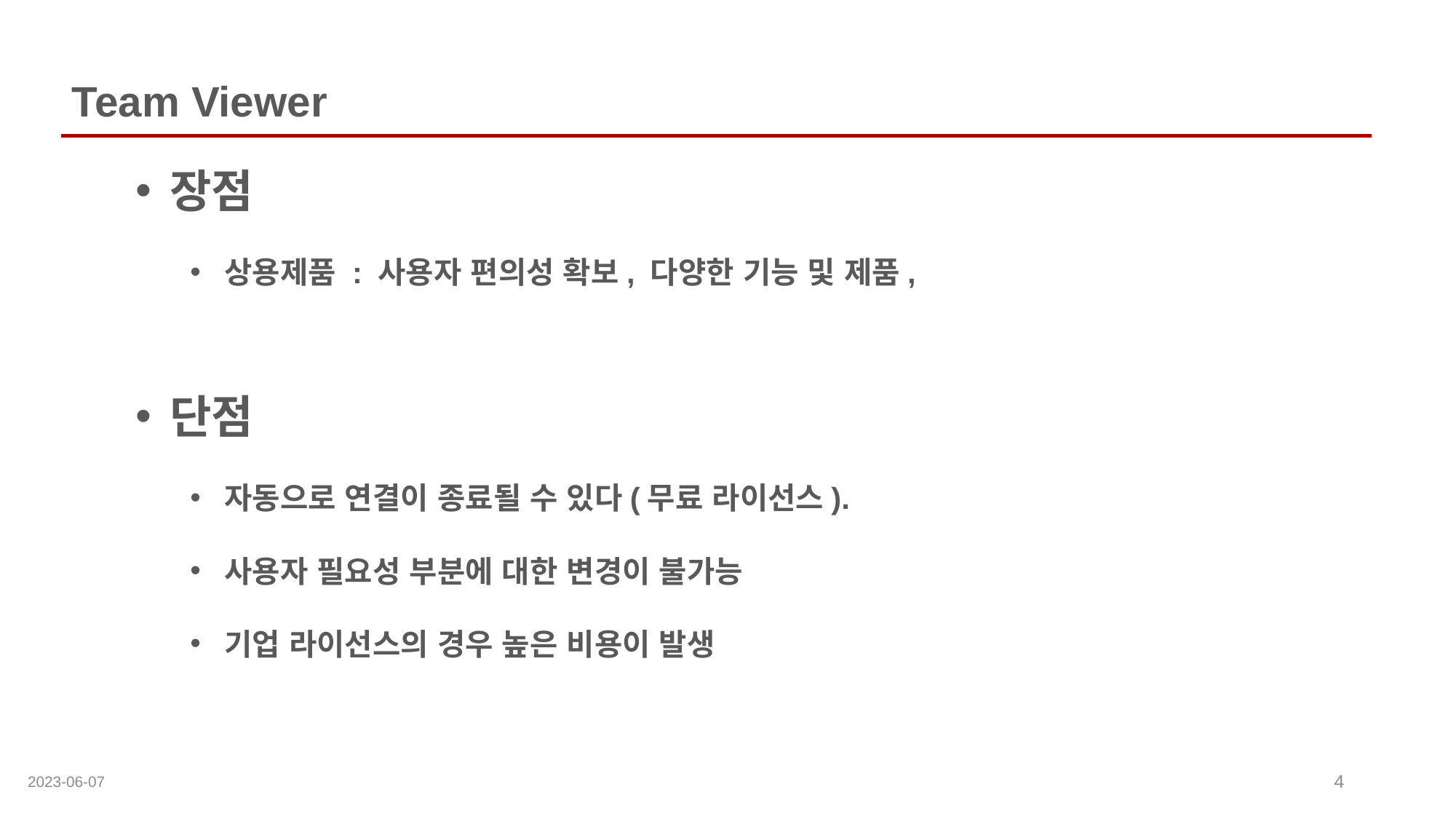

Team Viewer
장점
상용제품 : 사용자 편의성 확보, 다양한 기능 및 제품,

단점
자동으로 연결이 종료될 수 있다(무료 라이선스).
사용자 필요성 부분에 대한 변경이 불가능
기업 라이선스의 경우 높은 비용이 발생
2023-06-07
4